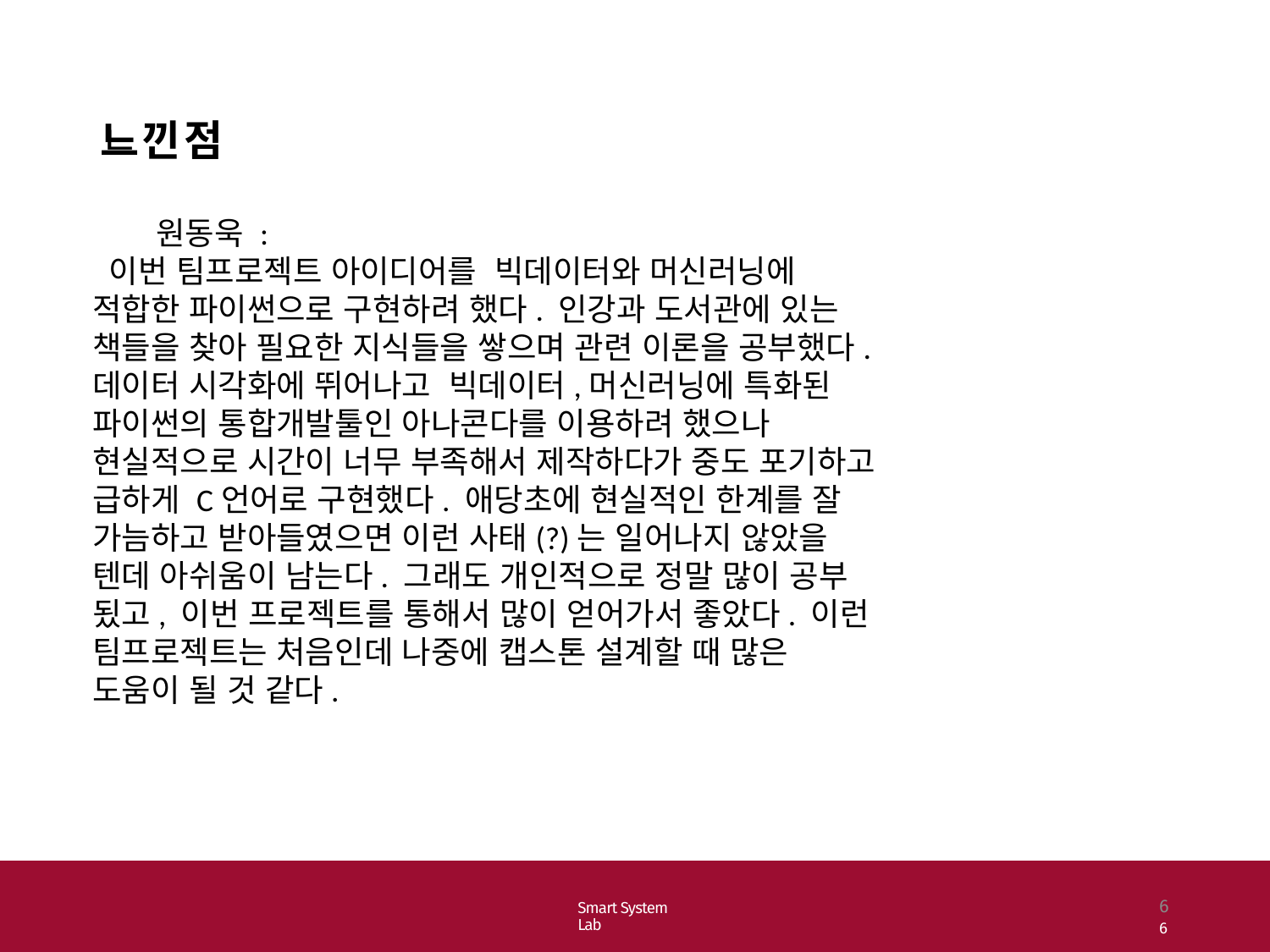

# ㄴ
느낀점
원동욱 :
 이번 팀프로젝트 아이디어를  빅데이터와 머신러닝에 적합한 파이썬으로 구현하려 했다. 인강과 도서관에 있는 책들을 찾아 필요한 지식들을 쌓으며 관련 이론을 공부했다. 데이터 시각화에 뛰어나고  빅데이터,머신러닝에 특화된 파이썬의 통합개발툴인 아나콘다를 이용하려 했으나 현실적으로 시간이 너무 부족해서 제작하다가 중도 포기하고 급하게 C언어로 구현했다. 애당초에 현실적인 한계를 잘 가늠하고 받아들였으면 이런 사태(?)는 일어나지 않았을 텐데 아쉬움이 남는다. 그래도 개인적으로 정말 많이 공부 됬고, 이번 프로젝트를 통해서 많이 얻어가서 좋았다. 이런 팀프로젝트는 처음인데 나중에 캡스톤 설계할 때 많은 도움이 될 것 같다.

66
Smart System Lab